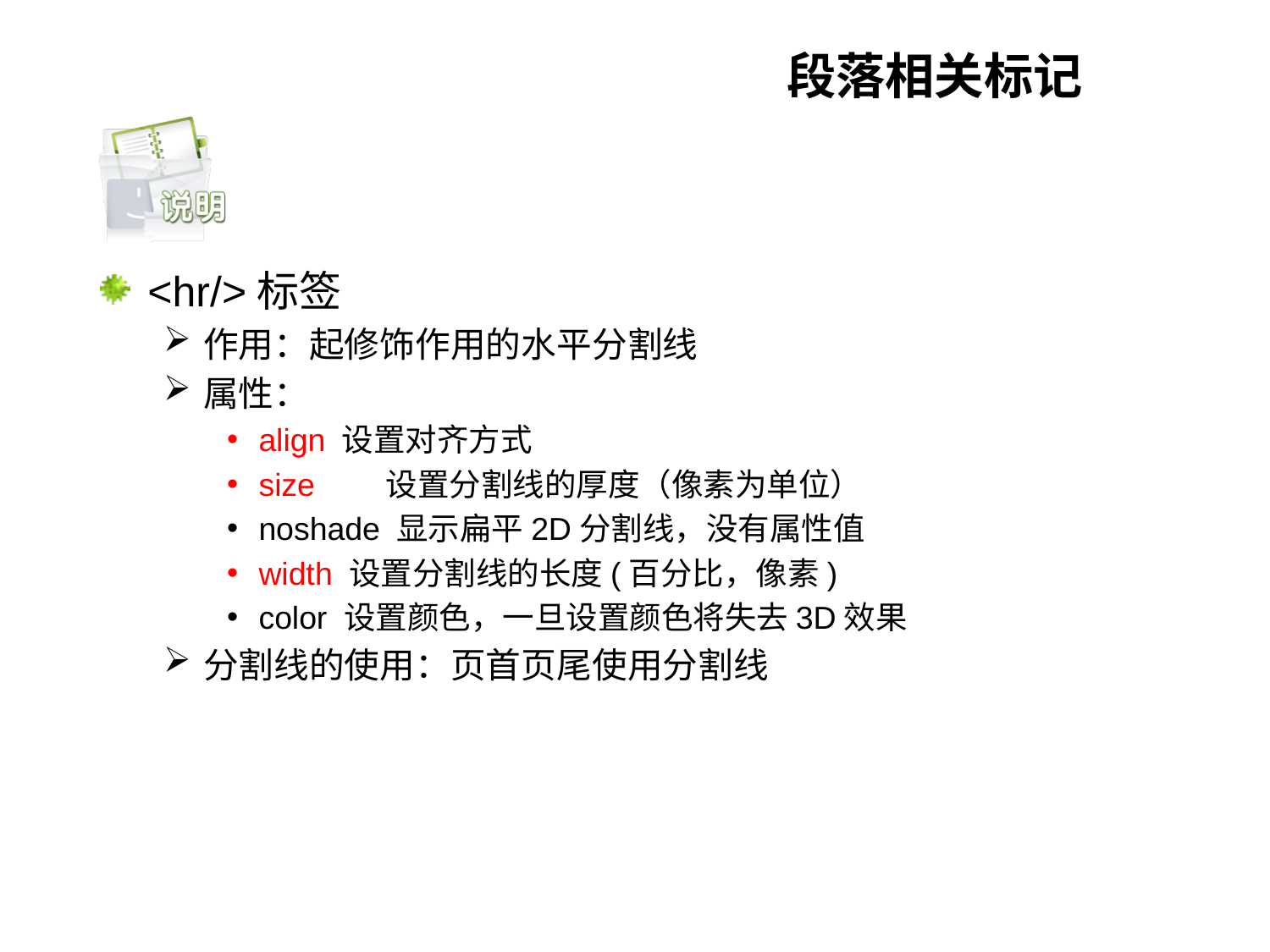

# 段落相关标记
<hr/>标签
作用：起修饰作用的水平分割线
属性：
align 设置对齐方式
size	设置分割线的厚度（像素为单位）
noshade 显示扁平2D分割线，没有属性值
width 设置分割线的长度(百分比，像素)
color 设置颜色，一旦设置颜色将失去3D效果
分割线的使用：页首页尾使用分割线